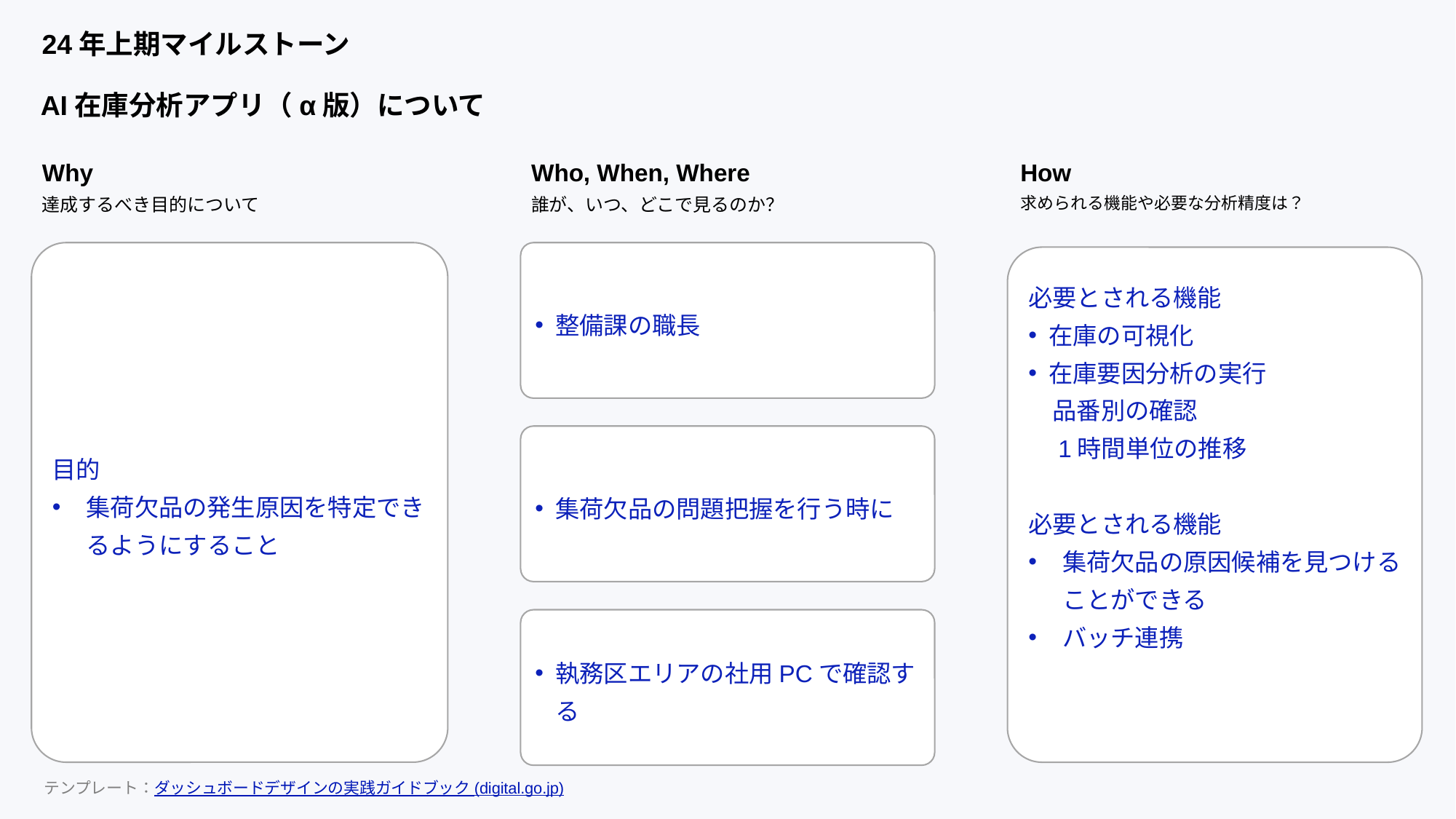

24年上期マイルストーン
AI在庫分析アプリ（α版）について
Why
達成するべき目的について
Who, When, Where
誰が、いつ、どこで見るのか？
How
求められる機能や必要な分析精度は？
目的
集荷欠品の発生原因を特定できるようにすること
整備課の職長

必要とされる機能
在庫の可視化
在庫要因分析の実行
　品番別の確認
　1時間単位の推移

必要とされる機能
集荷欠品の原因候補を見つけることができる
バッチ連携

集荷欠品の問題把握を行う時に
執務区エリアの社用PCで確認する
テンプレート：ダッシュボードデザインの実践ガイドブック (digital.go.jp)